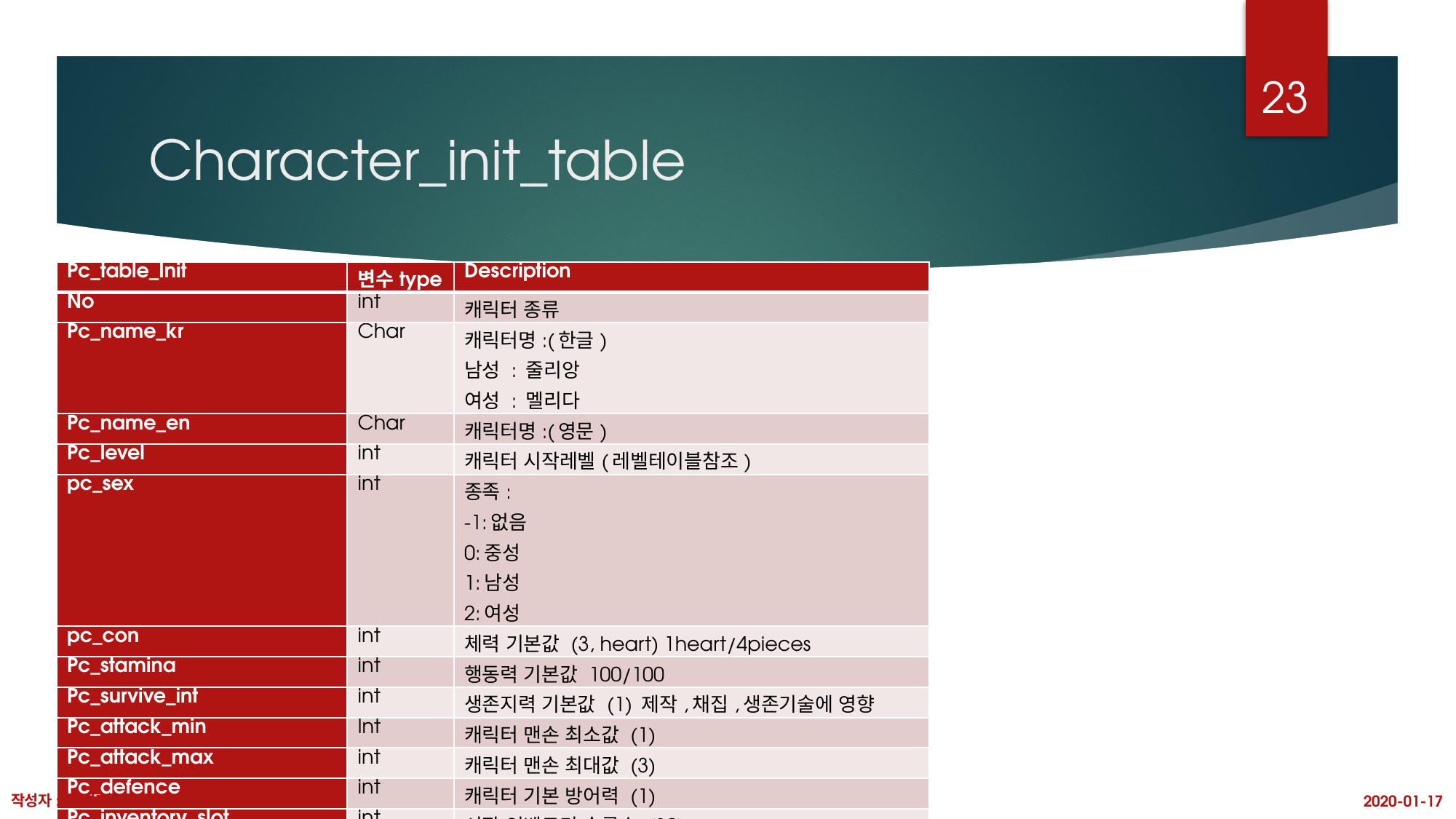

23
# Character_init_table
| Pc\_table\_Init | 변수type | Description |
| --- | --- | --- |
| No | int | 캐릭터 종류 |
| Pc\_name\_kr | Char | 캐릭터명:(한글) 남성 : 줄리앙 여성 : 멜리다 |
| Pc\_name\_en | Char | 캐릭터명:(영문) |
| Pc\_level | int | 캐릭터 시작레벨(레벨테이블참조) |
| pc\_sex | int | 종족: -1:없음 0:중성 1:남성 2:여성 |
| pc\_con | int | 체력 기본값 (3, heart) 1heart/4pieces |
| Pc\_stamina | int | 행동력 기본값 100/100 |
| Pc\_survive\_int | int | 생존지력 기본값 (1) 제작,채집,생존기술에 영향 |
| Pc\_attack\_min | Int | 캐릭터 맨손 최소값 (1) |
| Pc\_attack\_max | int | 캐릭터 맨손 최대값 (3) |
| Pc\_defence | int | 캐릭터 기본 방어력 (1) |
| Pc\_inventory\_slot | int | 시작 인벤토리 슬롯수 (10) |
| Pc\_hungryPoint | int | 시작 배고픔 (50) - |
| Pc\_desc | char | 캐릭터 설명 |
작성자: 이경호  ver. 0.5
2020-01-17